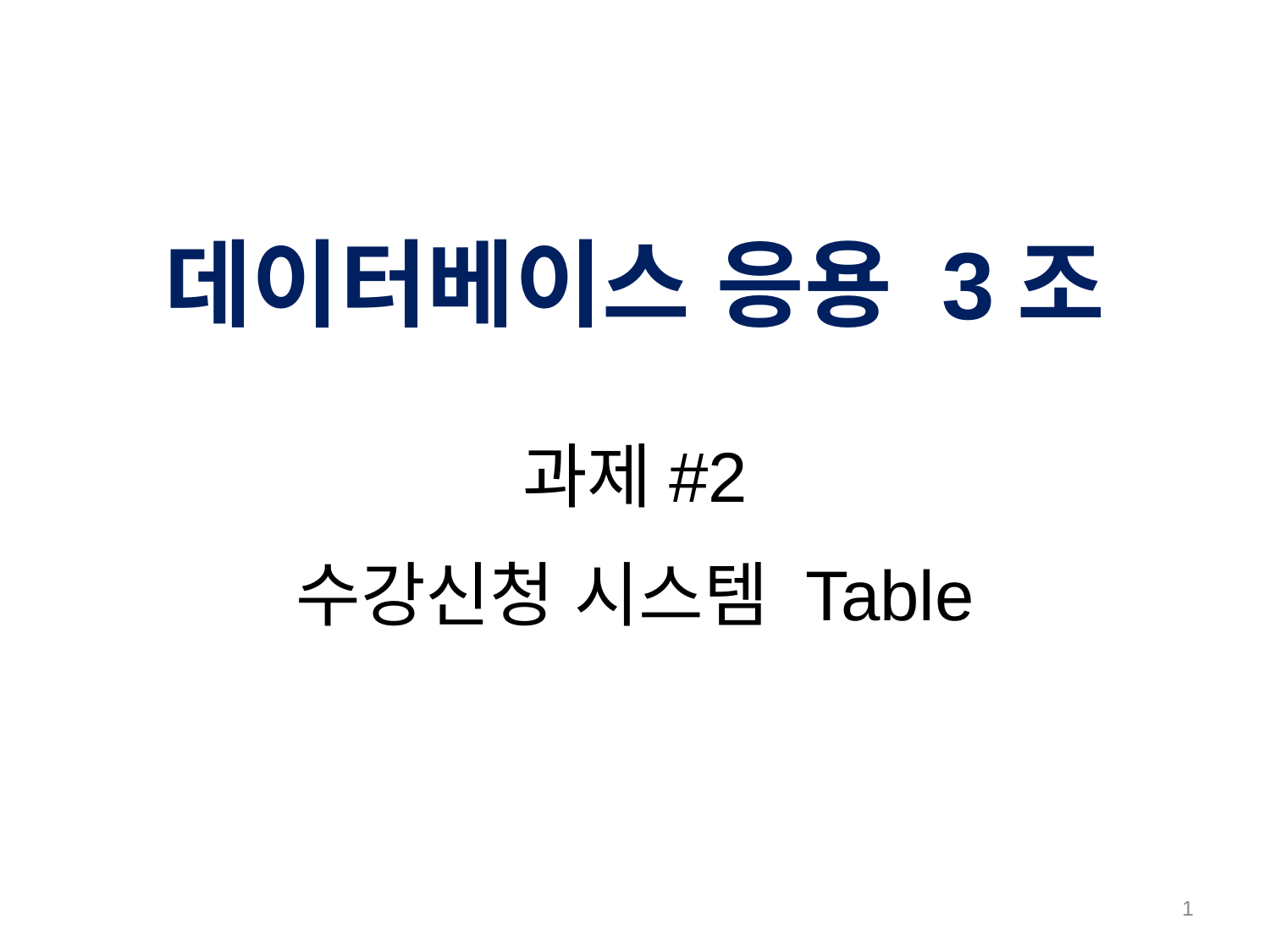

# 데이터베이스 응용 3조 과제#2 수강신청 시스템 Table
1